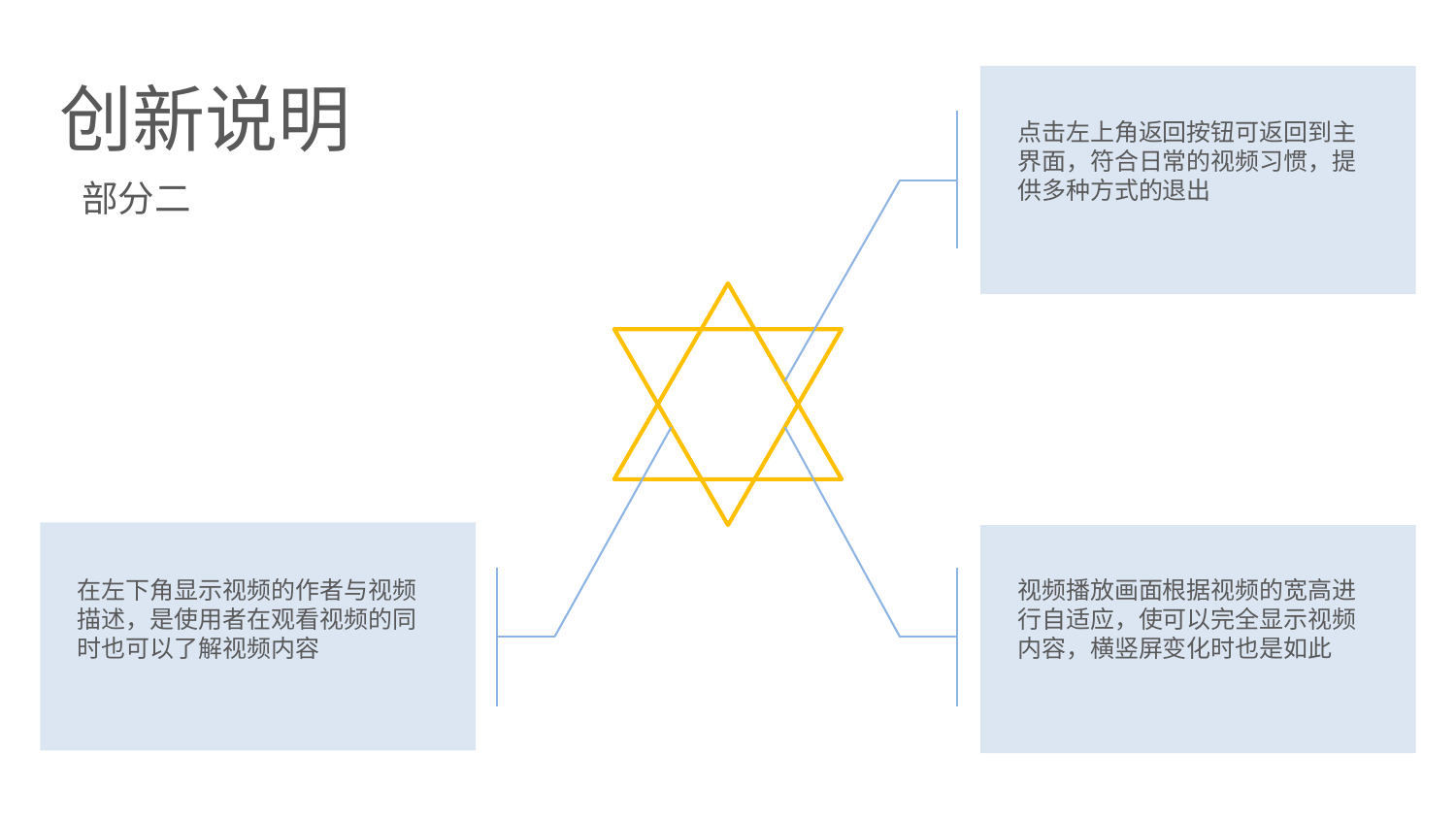

创新说明

点击左上角返回按钮可返回到主界面，符合日常的视频习惯，提供多种方式的退出
部分二

在左下角显示视频的作者与视频描述，是使用者在观看视频的同时也可以了解视频内容
视频播放画面根据视频的宽高进行自适应，使可以完全显示视频内容，横竖屏变化时也是如此